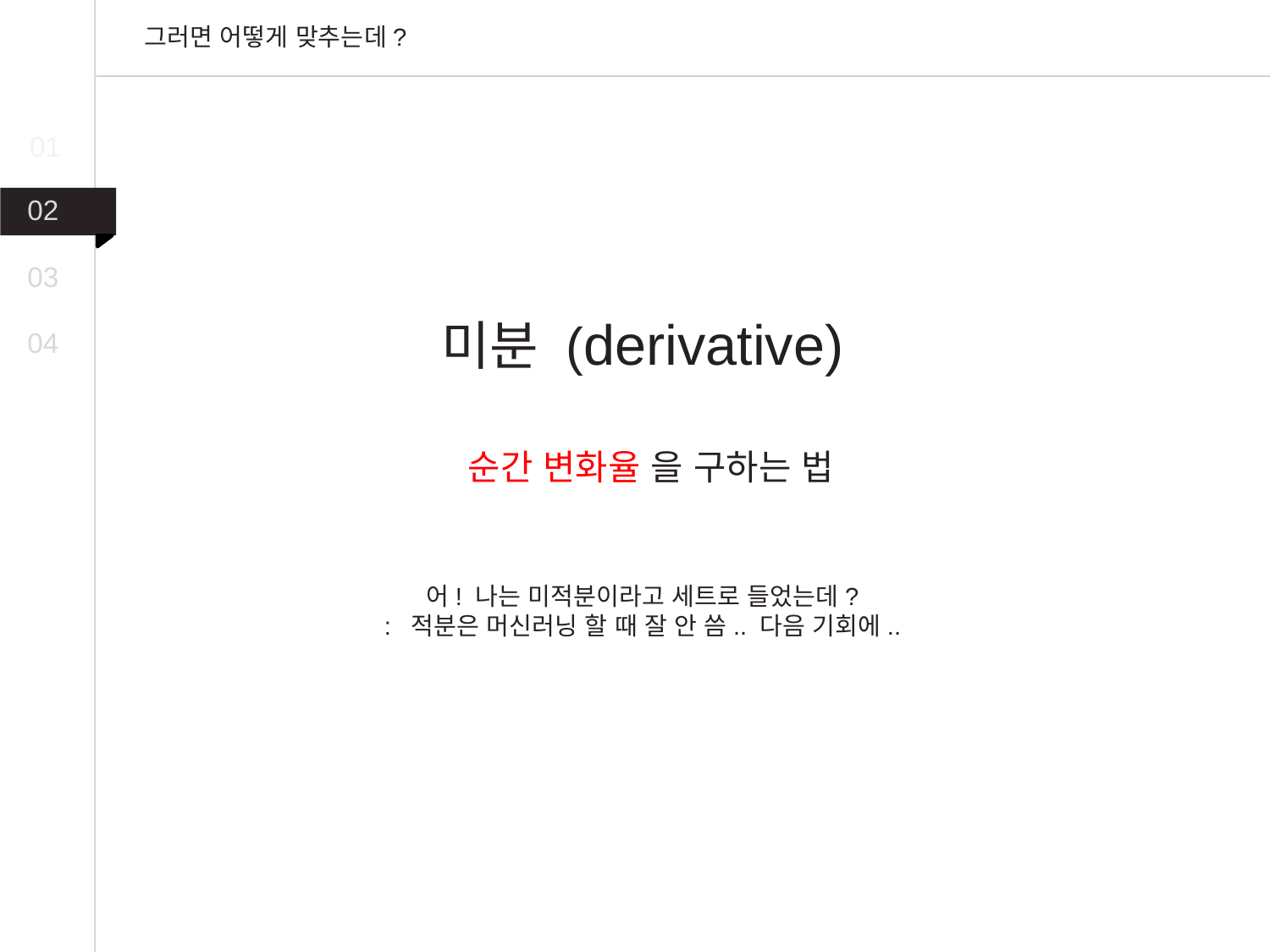

그러면 어떻게 맞추는데?
01
02

03
미분 (derivative)
04
 순간 변화율 을 구하는 법
어! 나는 미적분이라고 세트로 들었는데?
:  적분은 머신러닝 할 때 잘 안 씀.. 다음 기회에..